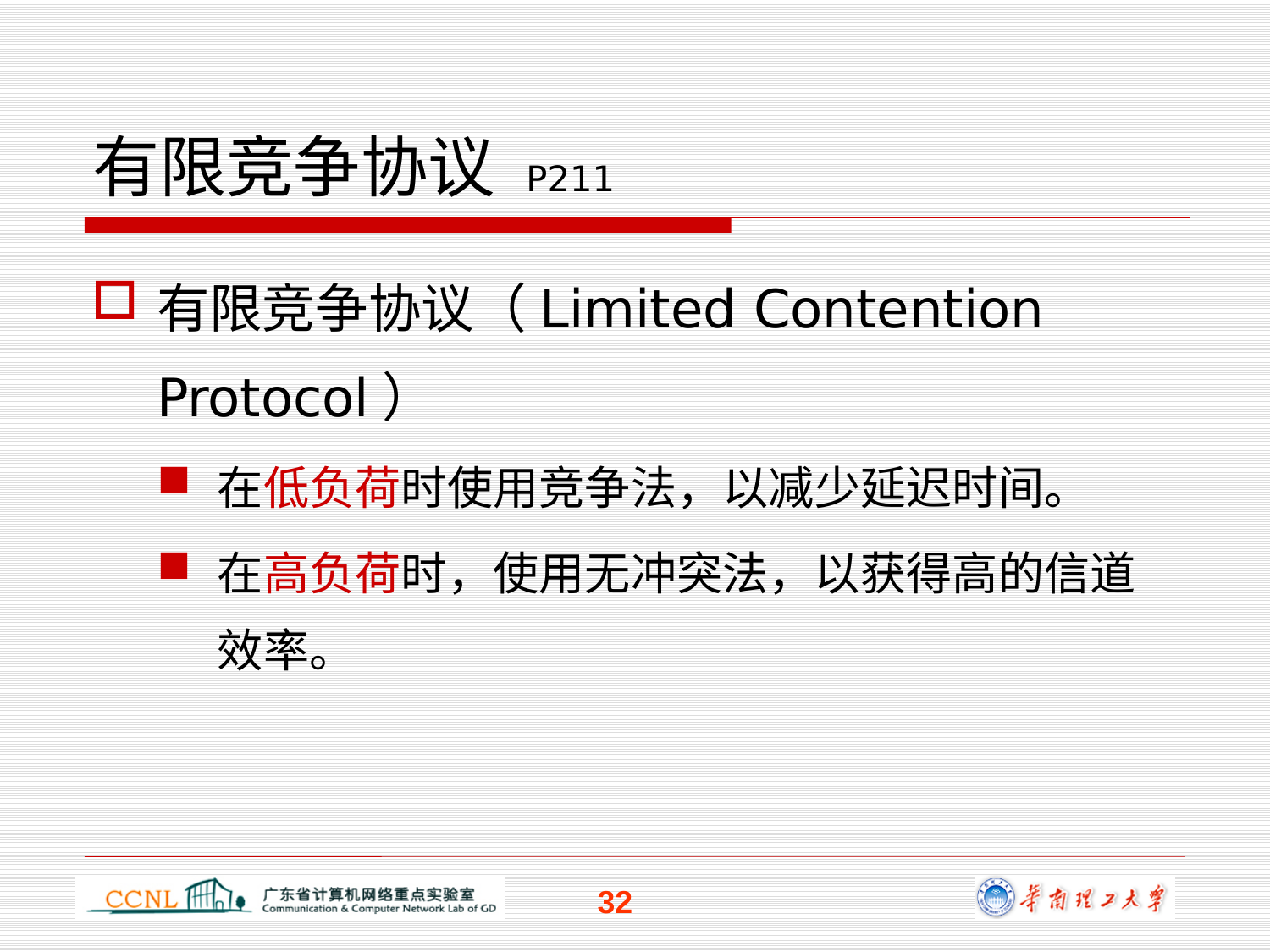

# 有限竞争协议 P211
有限竞争协议（Limited Contention Protocol）
在低负荷时使用竞争法，以减少延迟时间。
在高负荷时，使用无冲突法，以获得高的信道效率。